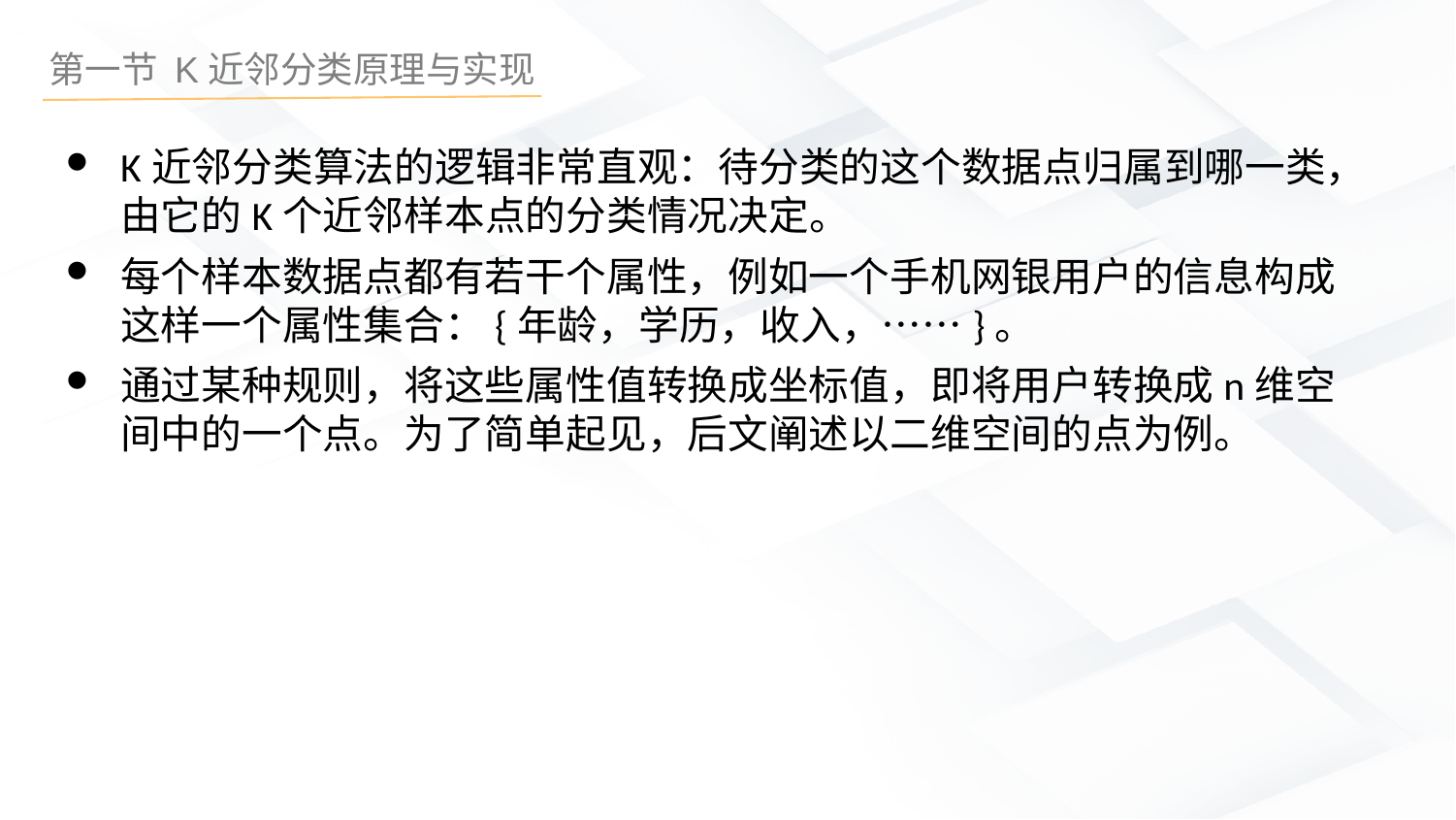

K近邻分类算法的逻辑非常直观：待分类的这个数据点归属到哪一类，由它的K个近邻样本点的分类情况决定。
每个样本数据点都有若干个属性，例如一个手机网银用户的信息构成这样一个属性集合：{年龄，学历，收入，……}。
通过某种规则，将这些属性值转换成坐标值，即将用户转换成n维空间中的一个点。为了简单起见，后文阐述以二维空间的点为例。